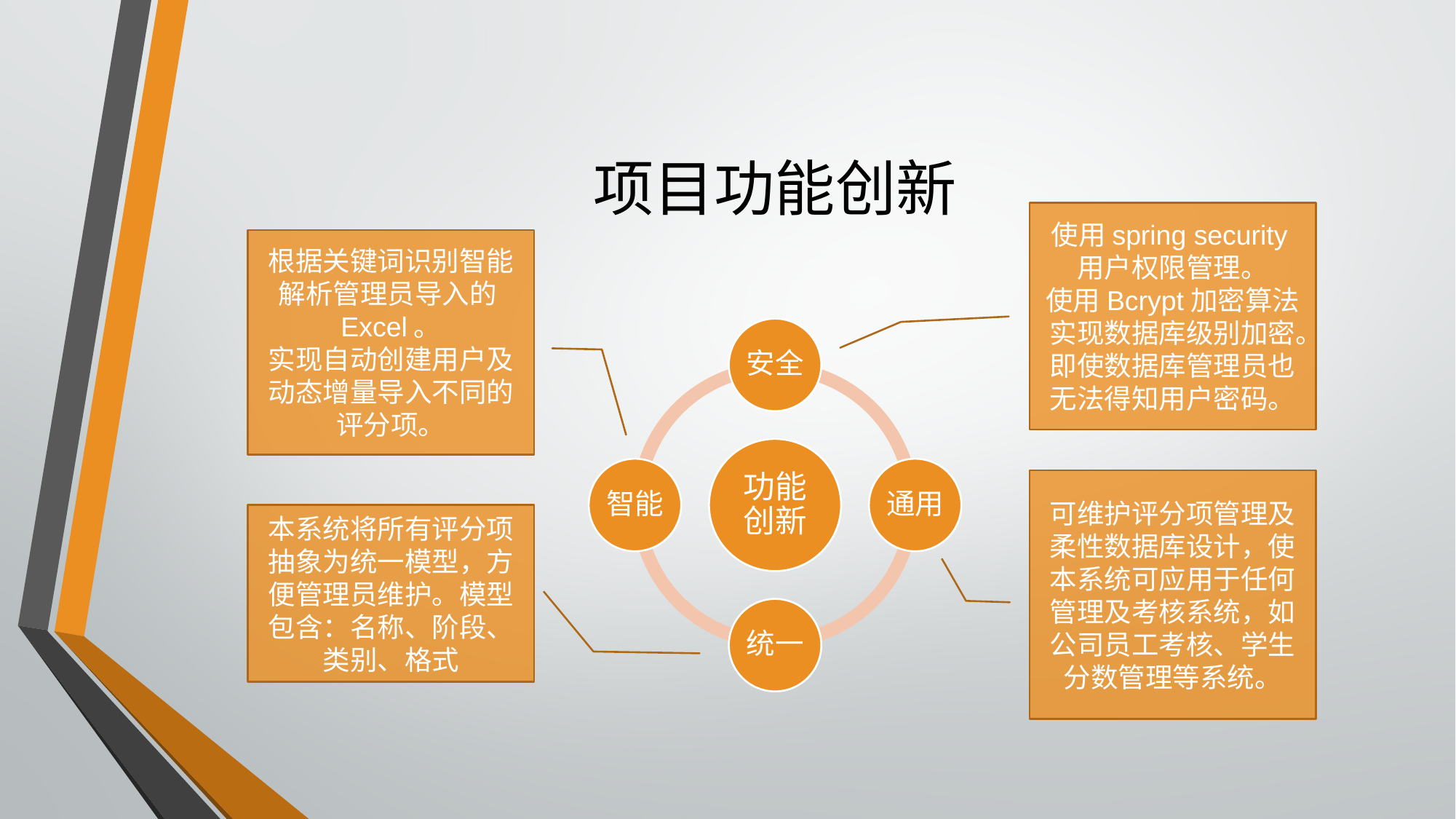

# 项目功能创新
使用spring security用户权限管理。
使用Bcrypt加密算法实现数据库级别加密。
即使数据库管理员也无法得知用户密码。
根据关键词识别智能解析管理员导入的Excel。
实现自动创建用户及动态增量导入不同的评分项。
功能创新
安全
通用
统一
智能
可维护评分项管理及柔性数据库设计，使本系统可应用于任何管理及考核系统，如公司员工考核、学生分数管理等系统。
本系统将所有评分项抽象为统一模型，方便管理员维护。模型包含：名称、阶段、类别、格式